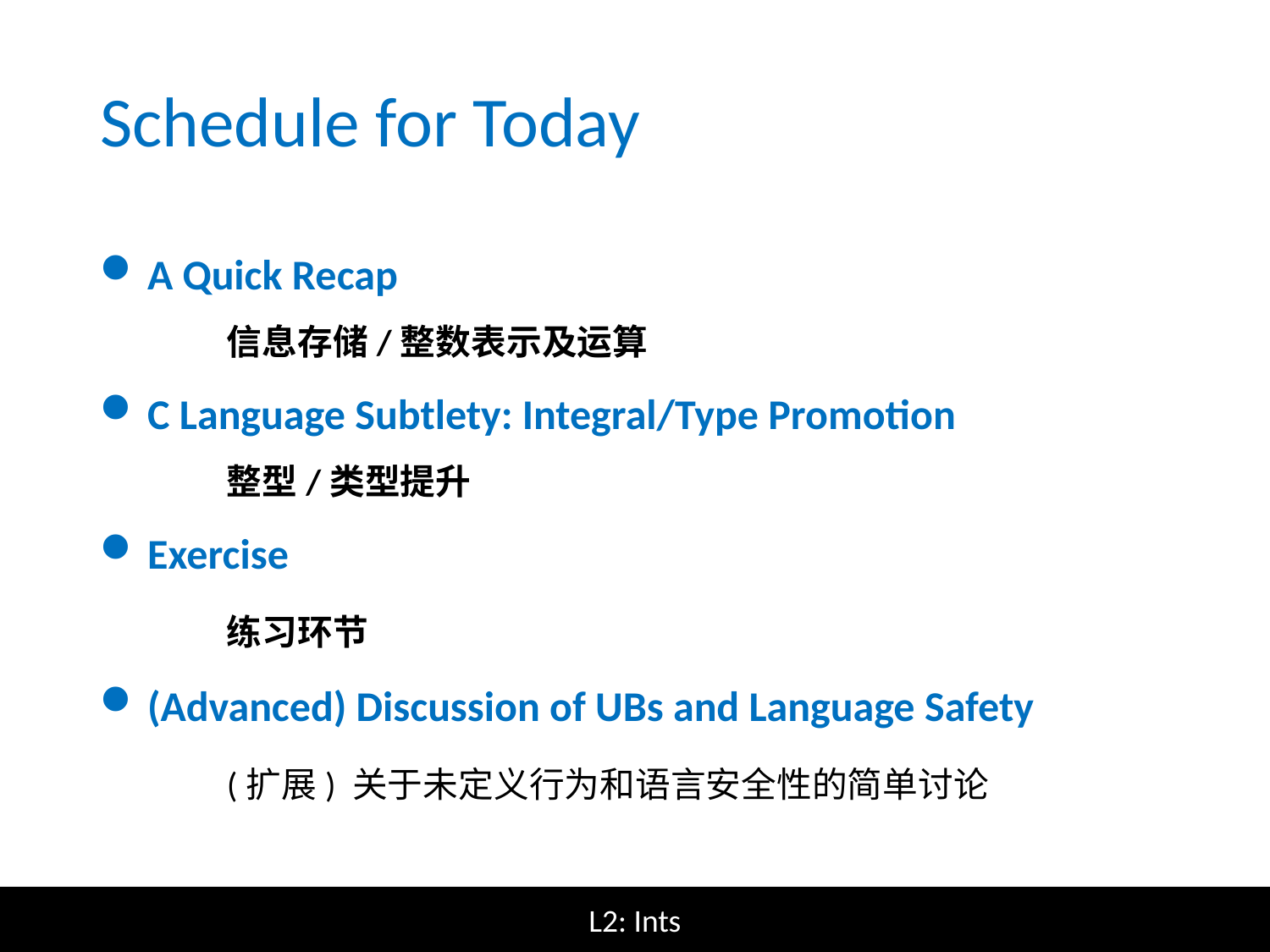

Schedule for Today
A Quick Recap
	信息存储/整数表示及运算
C Language Subtlety: Integral/Type Promotion
	整型/类型提升
Exercise
	练习环节
(Advanced) Discussion of UBs and Language Safety
	(扩展) 关于未定义行为和语言安全性的简单讨论

L2: Ints
2